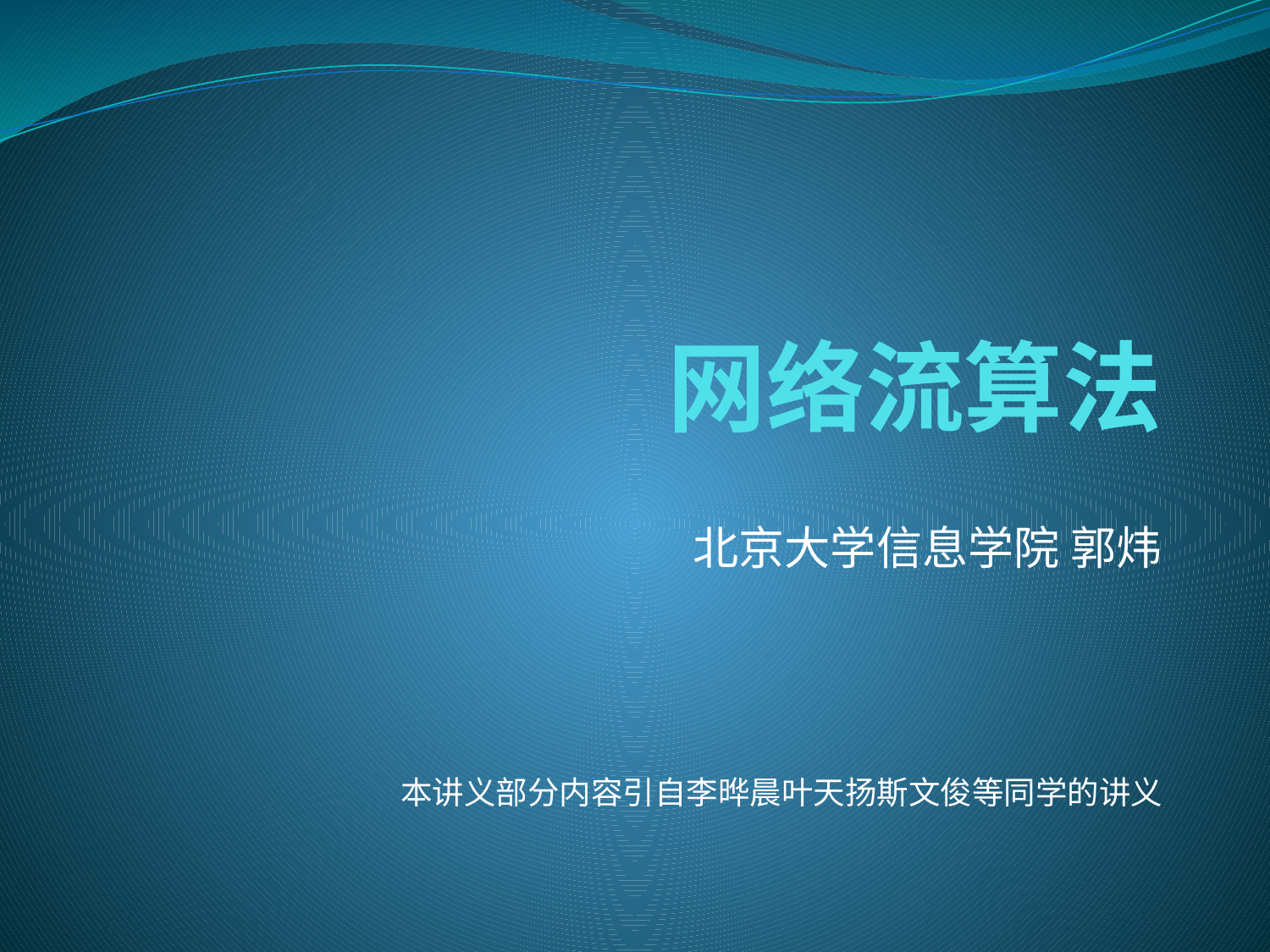

# 网络流算法

北京大学信息学院 郭炜

本讲义部分内容引自李晔晨叶天扬斯文俊等同学的讲义